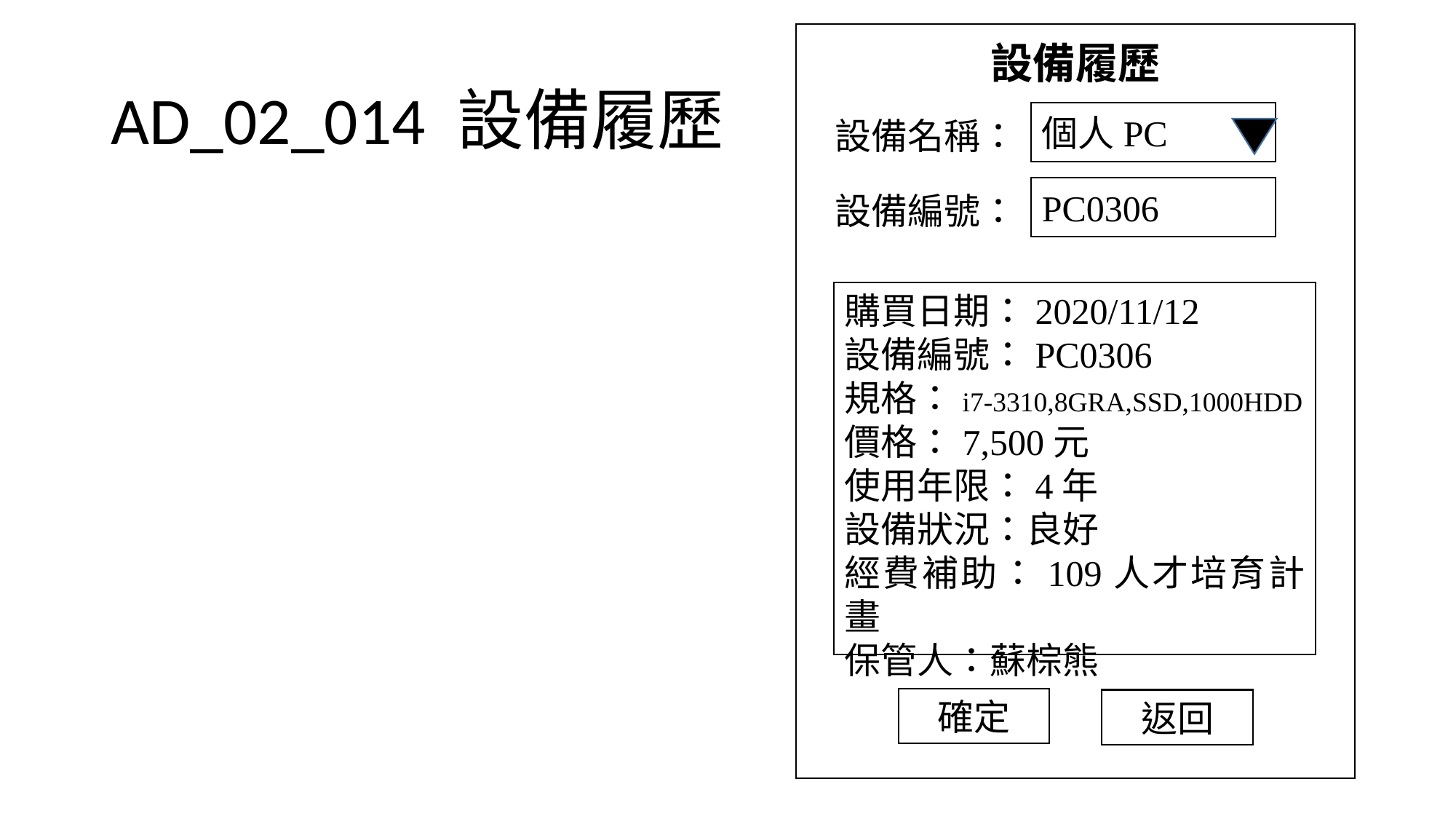

設備履歷
# AD_02_014 設備履歷
個人PC
設備名稱：

PC0306
設備編號：
購買日期：2020/11/12
設備編號：PC0306
規格：i7-3310,8GRA,SSD,1000HDD
價格：7,500元
使用年限：4年
設備狀況：良好
經費補助：109人才培育計畫
保管人：蘇棕熊
確定
返回